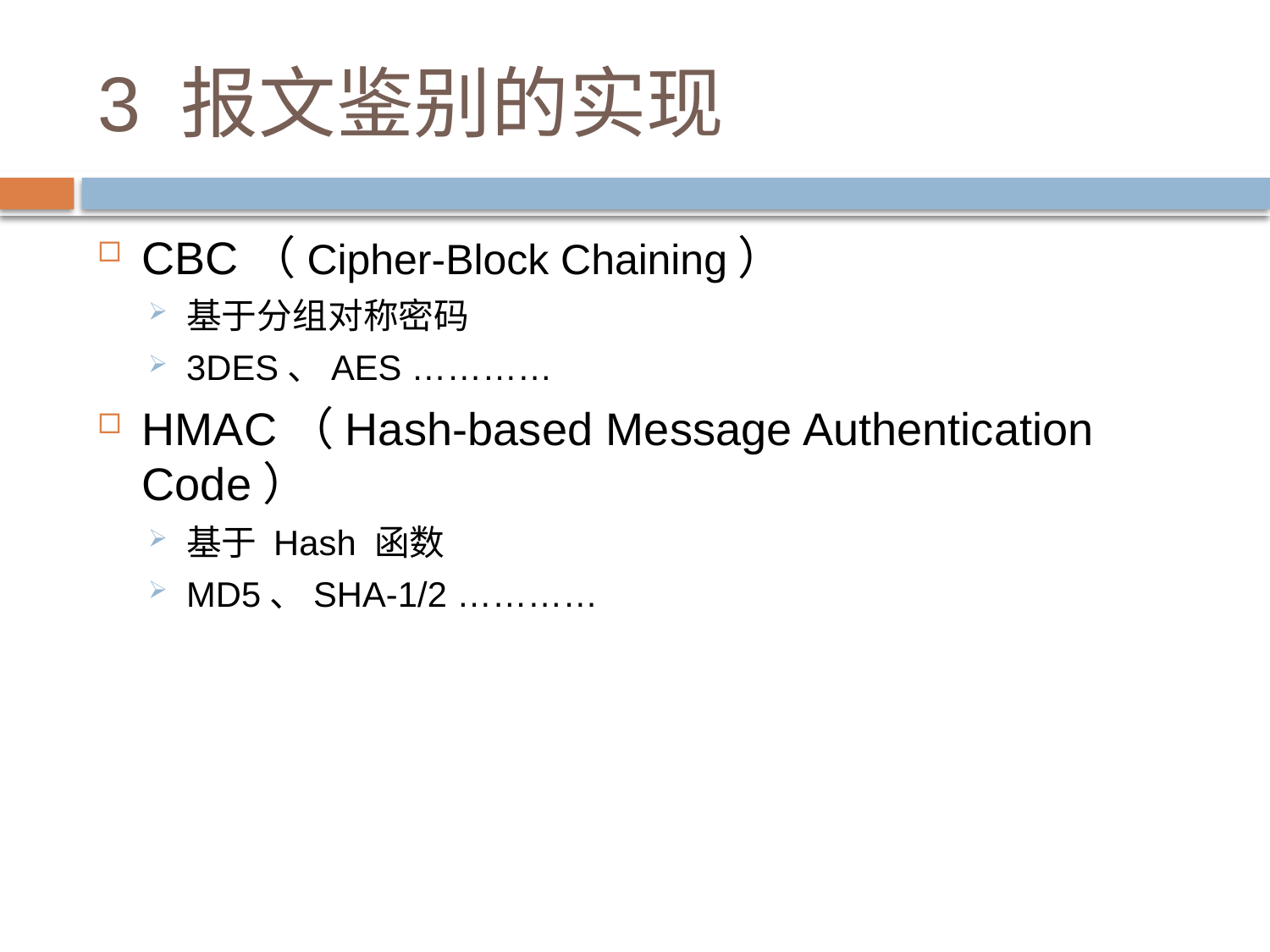

# 3 报文鉴别的实现
CBC（Cipher-Block Chaining）
基于分组对称密码
3DES、AES …………
HMAC（Hash-based Message Authentication Code）
基于 Hash 函数
MD5、SHA-1/2 …………